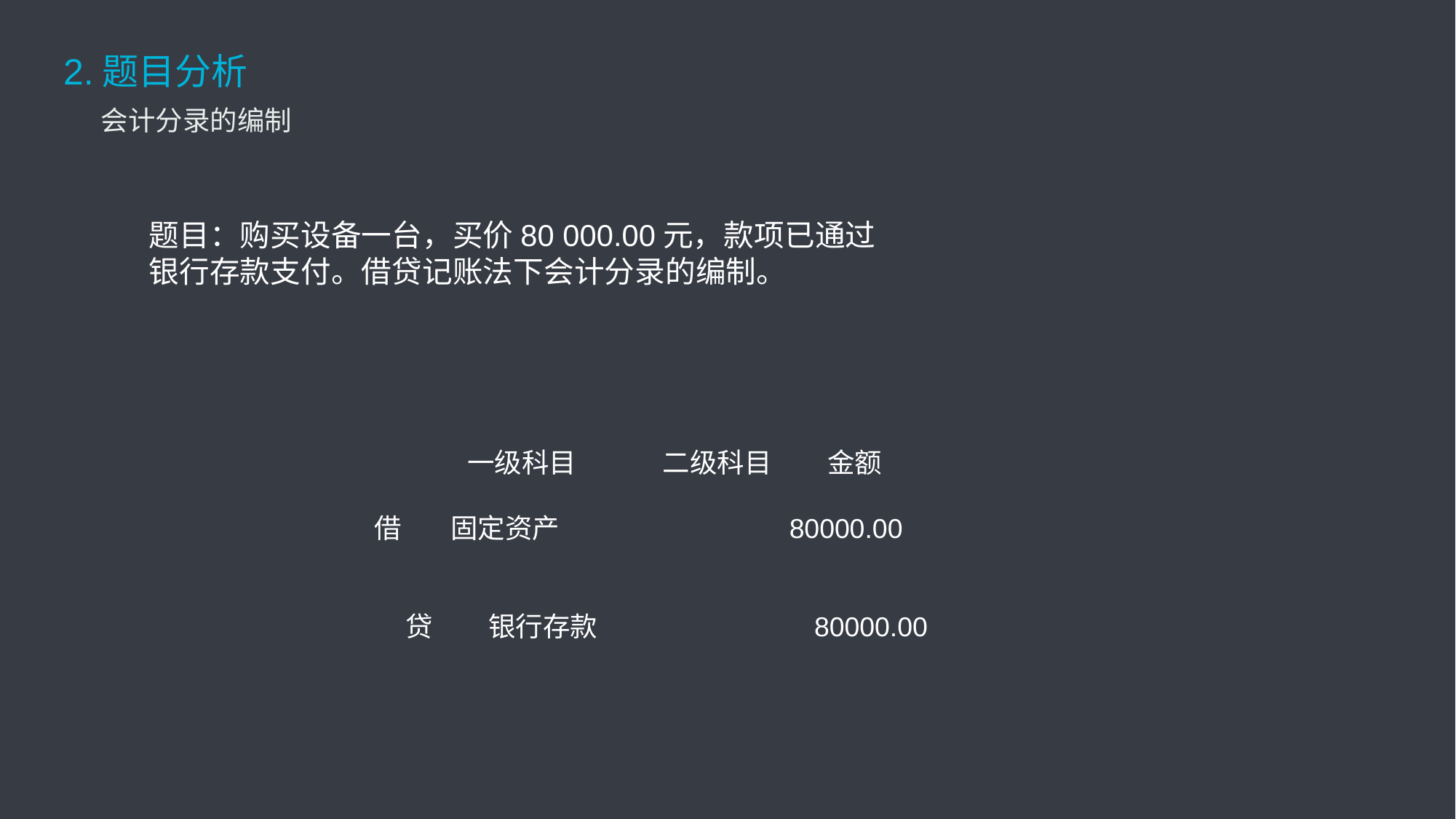

2.题目分析
会计分录的编制
题目：购买设备一台，买价80 000.00元，款项已通过银行存款支付。借贷记账法下会计分录的编制。
              一级科目              二级科目         金额

借        固定资产                                    80000.00

    贷         银行存款                                  80000.00